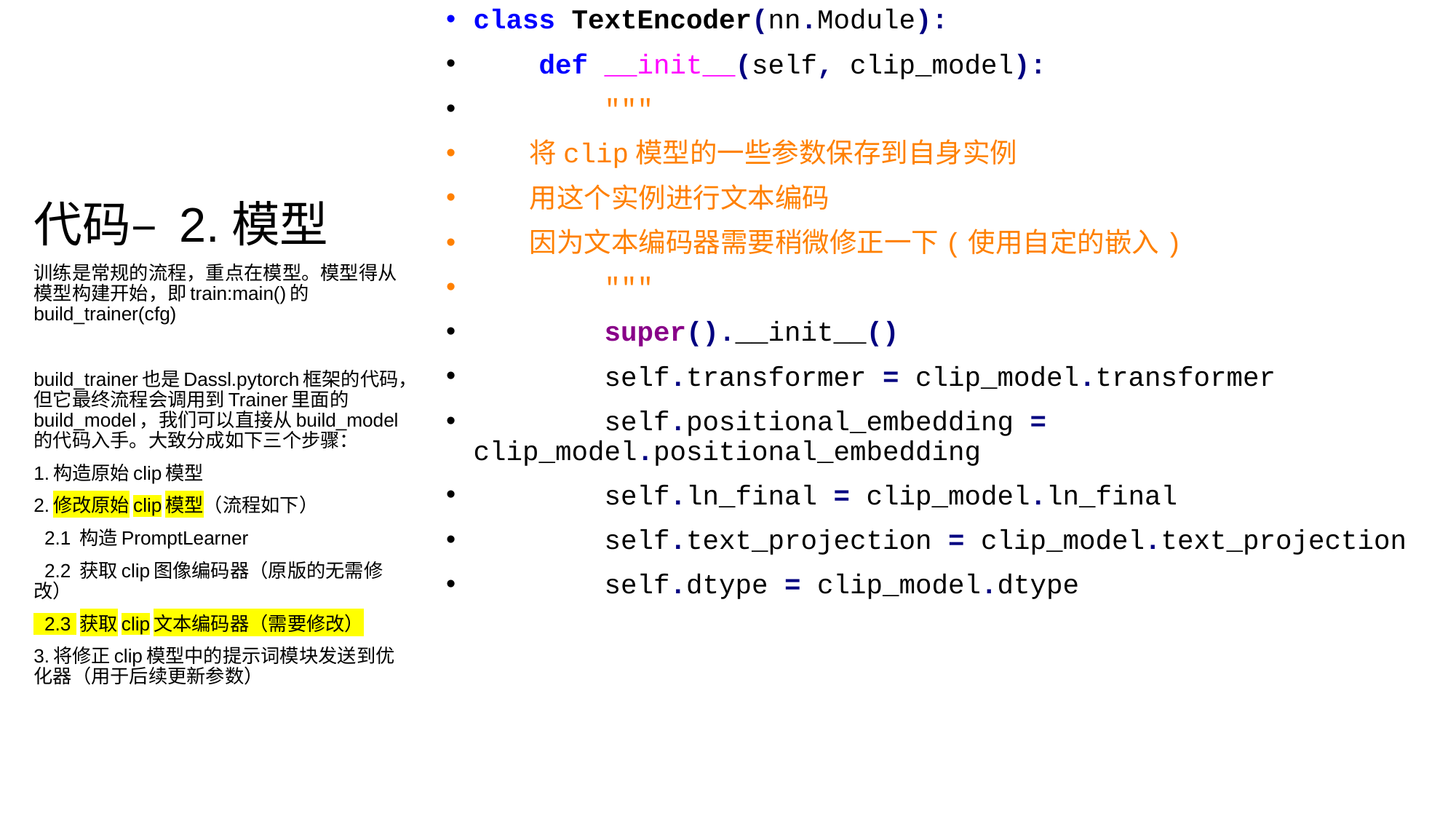

class TextEncoder(nn.Module):
    def __init__(self, clip_model):
        """
        将clip模型的一些参数保存到自身实例
        用这个实例进行文本编码
        因为文本编码器需要稍微修正一下(使用自定的嵌入)
        """
        super().__init__()
        self.transformer = clip_model.transformer
        self.positional_embedding = clip_model.positional_embedding
        self.ln_final = clip_model.ln_final
        self.text_projection = clip_model.text_projection
        self.dtype = clip_model.dtype
# 代码– 2.模型
训练是常规的流程，重点在模型。模型得从模型构建开始，即train:main()的build_trainer(cfg)

build_trainer也是Dassl.pytorch框架的代码，但它最终流程会调用到Trainer里面的build_model，我们可以直接从build_model的代码入手。大致分成如下三个步骤：
1.构造原始clip模型
2.修改原始clip模型（流程如下）
  2.1 构造PromptLearner
  2.2 获取clip图像编码器（原版的无需修改）
  2.3 获取clip文本编码器（需要修改）
3.将修正clip模型中的提示词模块发送到优化器（用于后续更新参数）